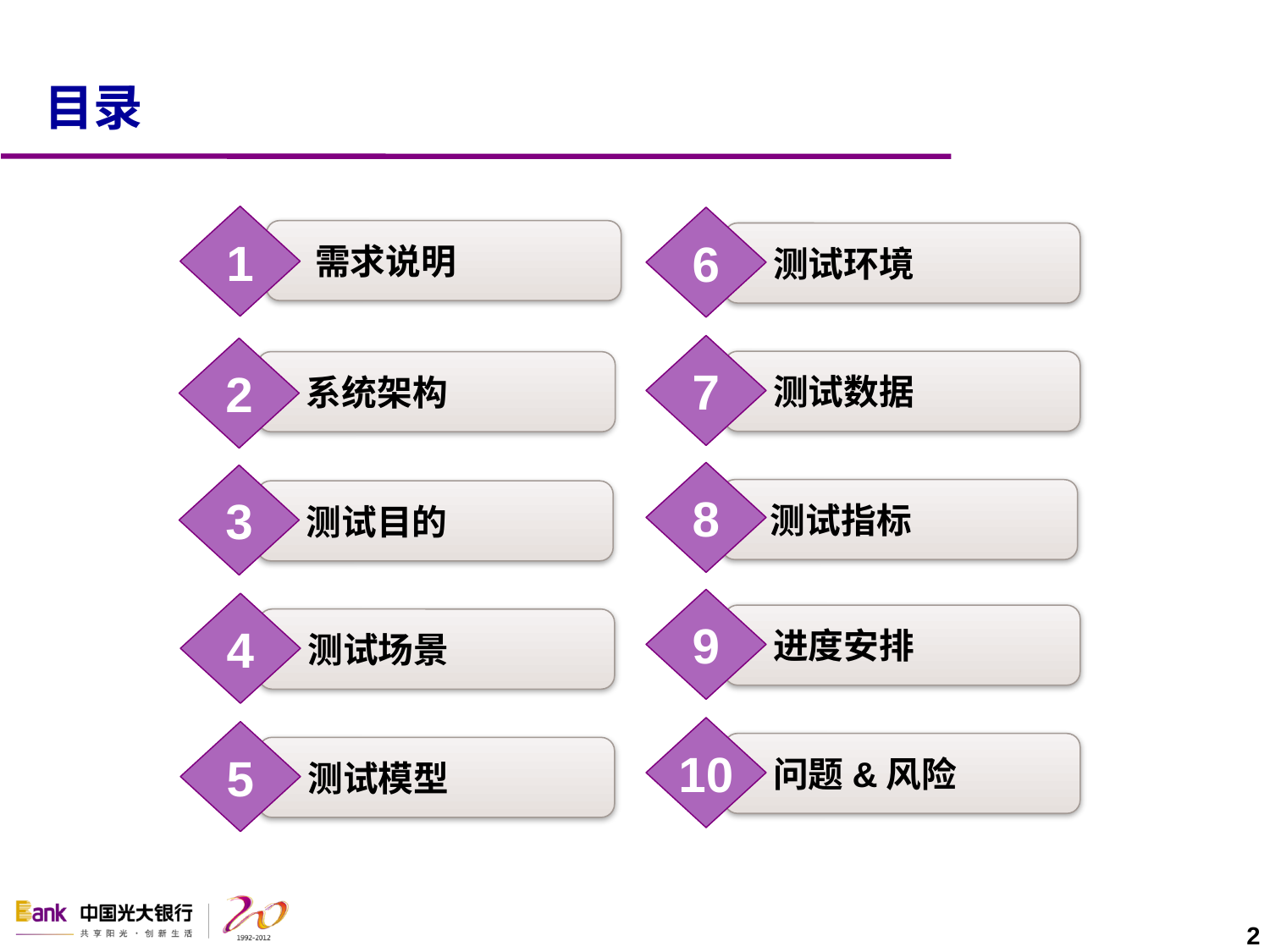

# 目录
1
6
需求说明
测试环境
7
2
测试数据
系统架构
8
3
测试指标
测试目的
9
4
进度安排
测试场景
10
5
问题&风险
测试模型